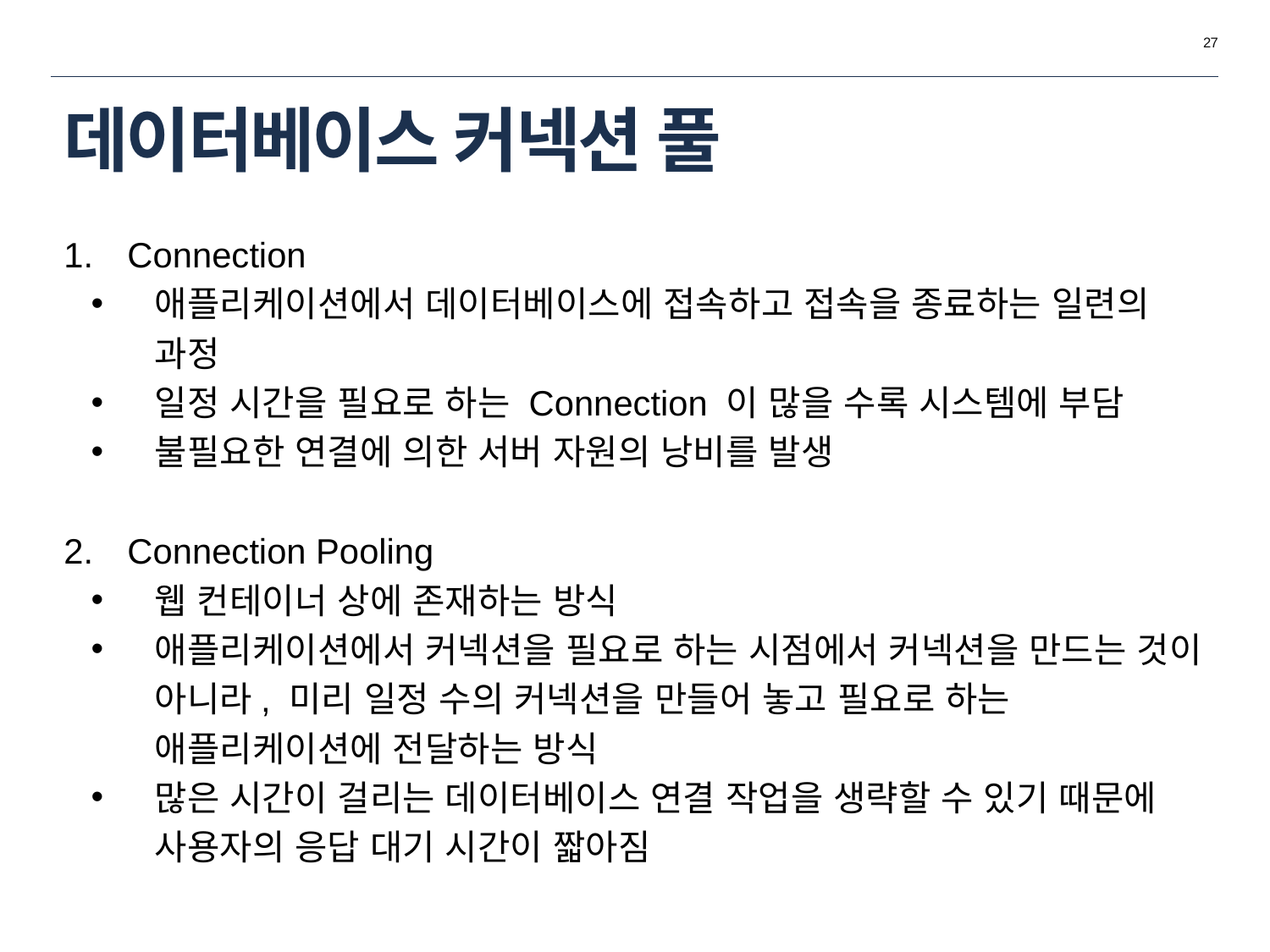

27
# 데이터베이스 커넥션 풀
Connection
애플리케이션에서 데이터베이스에 접속하고 접속을 종료하는 일련의 과정
일정 시간을 필요로 하는 Connection 이 많을 수록 시스템에 부담
불필요한 연결에 의한 서버 자원의 낭비를 발생

Connection Pooling
웹 컨테이너 상에 존재하는 방식
애플리케이션에서 커넥션을 필요로 하는 시점에서 커넥션을 만드는 것이 아니라, 미리 일정 수의 커넥션을 만들어 놓고 필요로 하는 애플리케이션에 전달하는 방식
많은 시간이 걸리는 데이터베이스 연결 작업을 생략할 수 있기 때문에 사용자의 응답 대기 시간이 짧아짐